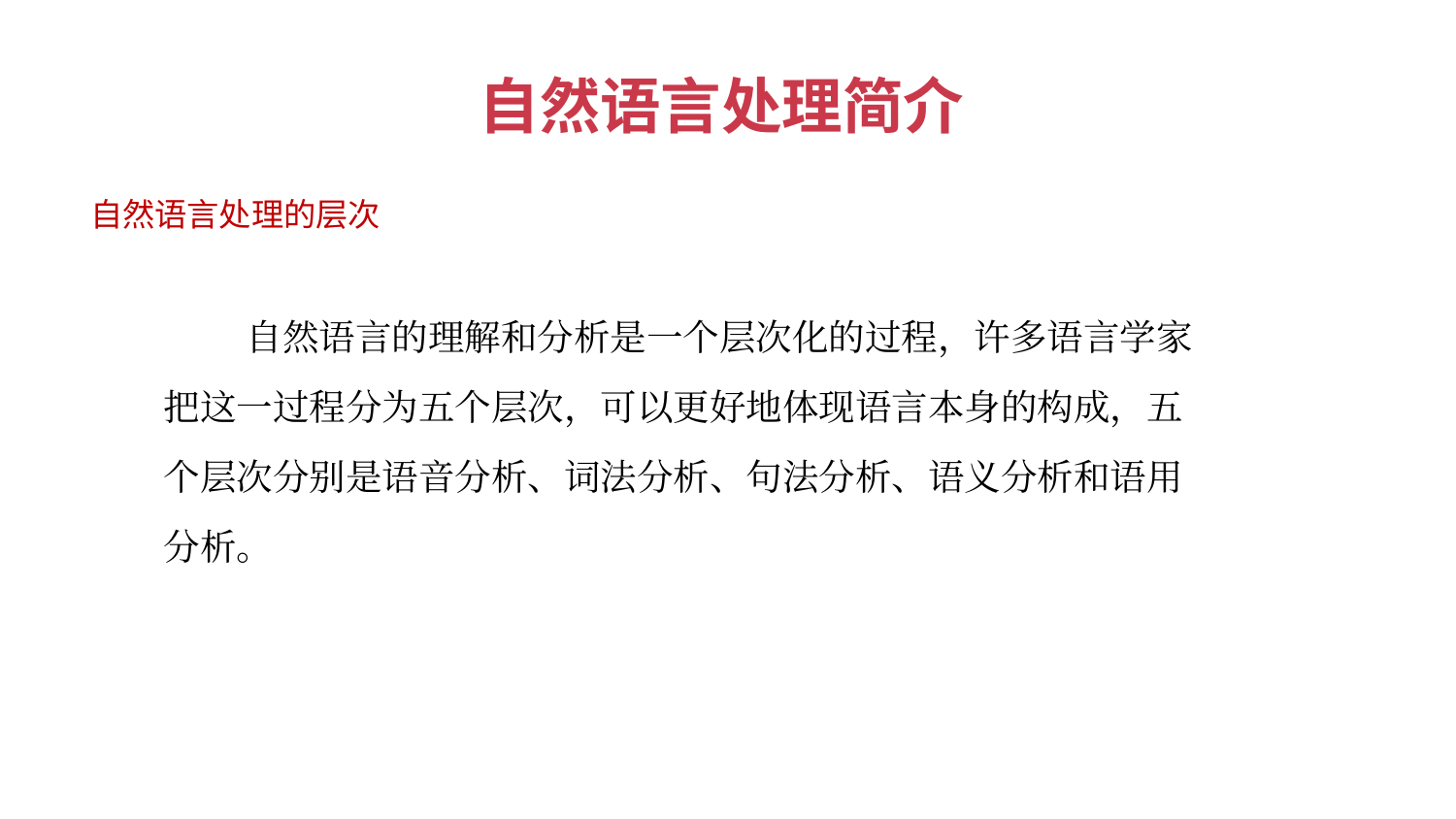

自然语言处理简介
自然语言处理的层次
        自然语言的理解和分析是一个层次化的过程，许多语言学家把这一过程分为五个层次，可以更好地体现语言本身的构成，五个层次分别是语音分析、词法分析、句法分析、语义分析和语用分析。